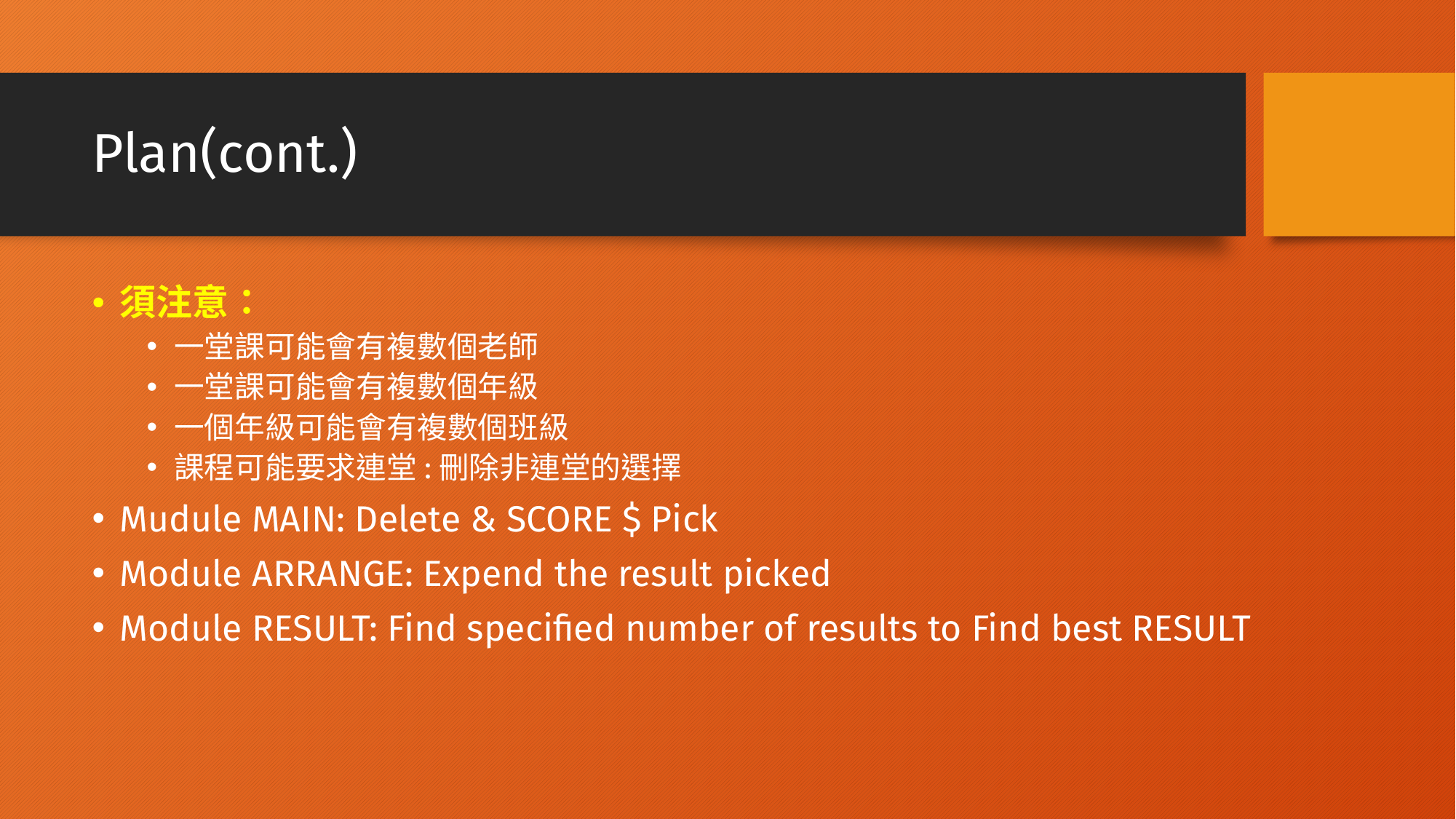

# Plan(cont.)
須注意：
一堂課可能會有複數個老師
一堂課可能會有複數個年級
一個年級可能會有複數個班級
課程可能要求連堂:刪除非連堂的選擇
Mudule MAIN: Delete & SCORE $ Pick
Module ARRANGE: Expend the result picked
Module RESULT: Find specified number of results to Find best RESULT